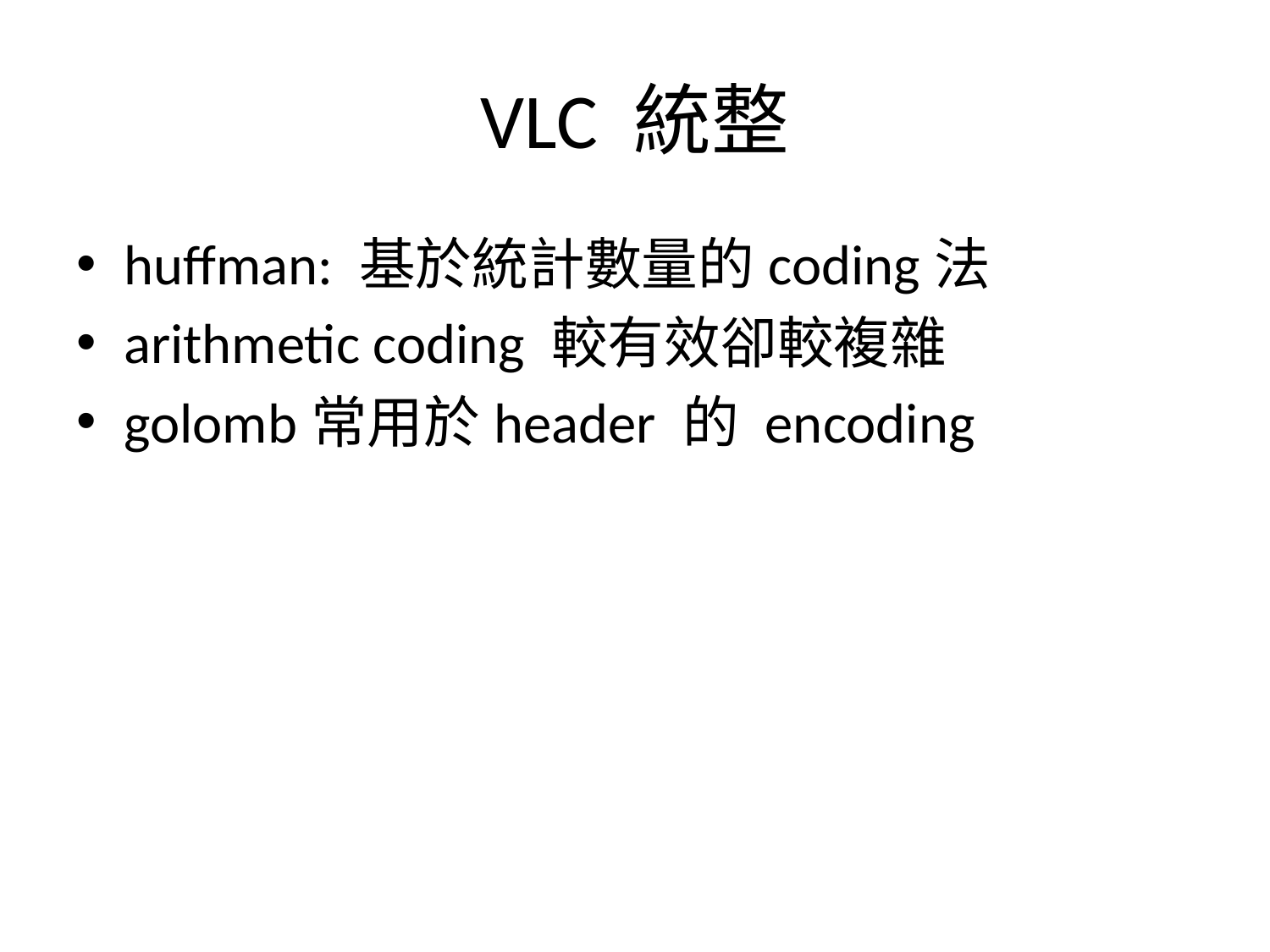

# VLC 統整
huffman: 基於統計數量的coding法
arithmetic coding 較有效卻較複雜
golomb常用於header 的 encoding